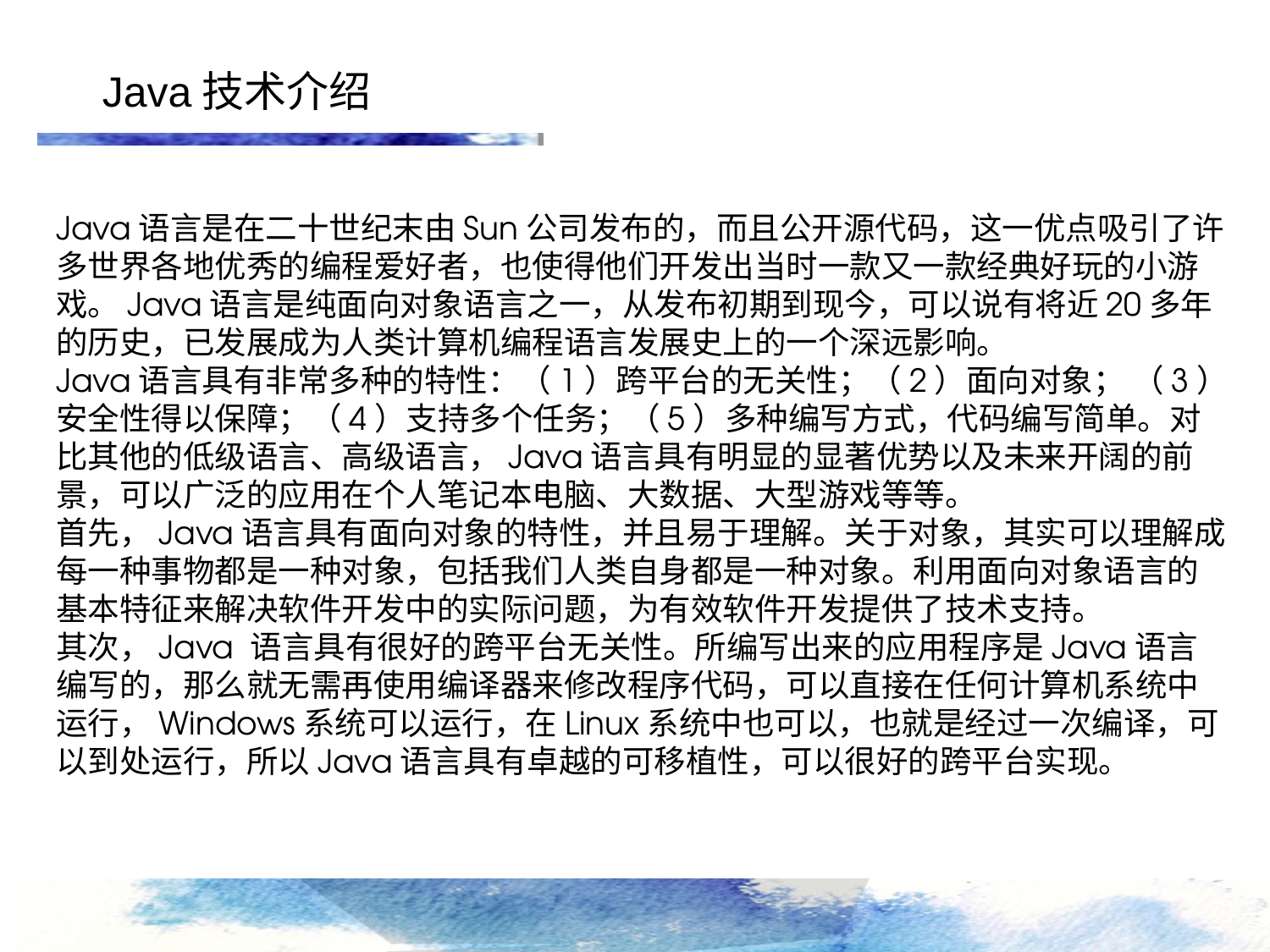

Java技术介绍
Java语言是在二十世纪末由Sun公司发布的，而且公开源代码，这一优点吸引了许多世界各地优秀的编程爱好者，也使得他们开发出当时一款又一款经典好玩的小游戏。Java语言是纯面向对象语言之一，从发布初期到现今，可以说有将近20多年的历史，已发展成为人类计算机编程语言发展史上的一个深远影响。
Java语言具有非常多种的特性：（1）跨平台的无关性；（2）面向对象； （3）安全性得以保障；（4）支持多个任务；（5）多种编写方式，代码编写简单。对比其他的低级语言、高级语言，Java语言具有明显的显著优势以及未来开阔的前景，可以广泛的应用在个人笔记本电脑、大数据、大型游戏等等。
首先，Java语言具有面向对象的特性，并且易于理解。关于对象，其实可以理解成每一种事物都是一种对象，包括我们人类自身都是一种对象。利用面向对象语言的基本特征来解决软件开发中的实际问题，为有效软件开发提供了技术支持。
其次，Java 语言具有很好的跨平台无关性。所编写出来的应用程序是Java语言编写的，那么就无需再使用编译器来修改程序代码，可以直接在任何计算机系统中运行，Windows系统可以运行，在Linux系统中也可以，也就是经过一次编译，可以到处运行，所以Java语言具有卓越的可移植性，可以很好的跨平台实现。
点击添加文本
点击添加文本
点击添加文本
点击添加文本